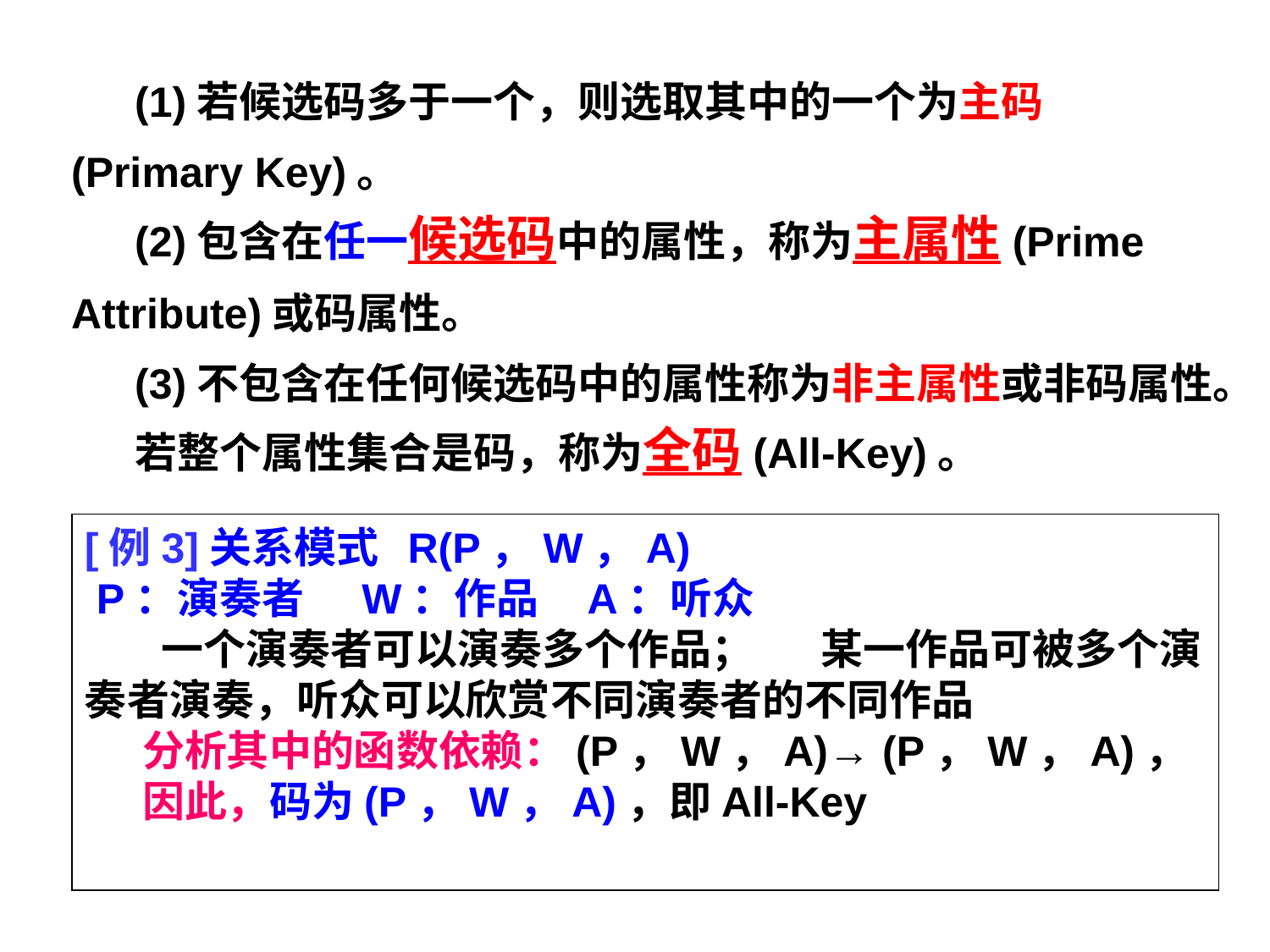

(1)若候选码多于一个，则选取其中的一个为主码(Primary Key)。
(2)包含在任一候选码中的属性，称为主属性(Prime Attribute)或码属性。
(3)不包含在任何候选码中的属性称为非主属性或非码属性。
若整个属性集合是码，称为全码(All-Key)。
[例3]关系模式  R(P，W，A)
 P：演奏者     W：作品    A：听众
       一个演奏者可以演奏多个作品；       某一作品可被多个演奏者演奏，听众可以欣赏不同演奏者的不同作品
     分析其中的函数依赖：(P，W，A)→ (P，W，A)，
     因此，码为(P，W，A)，即All-Key